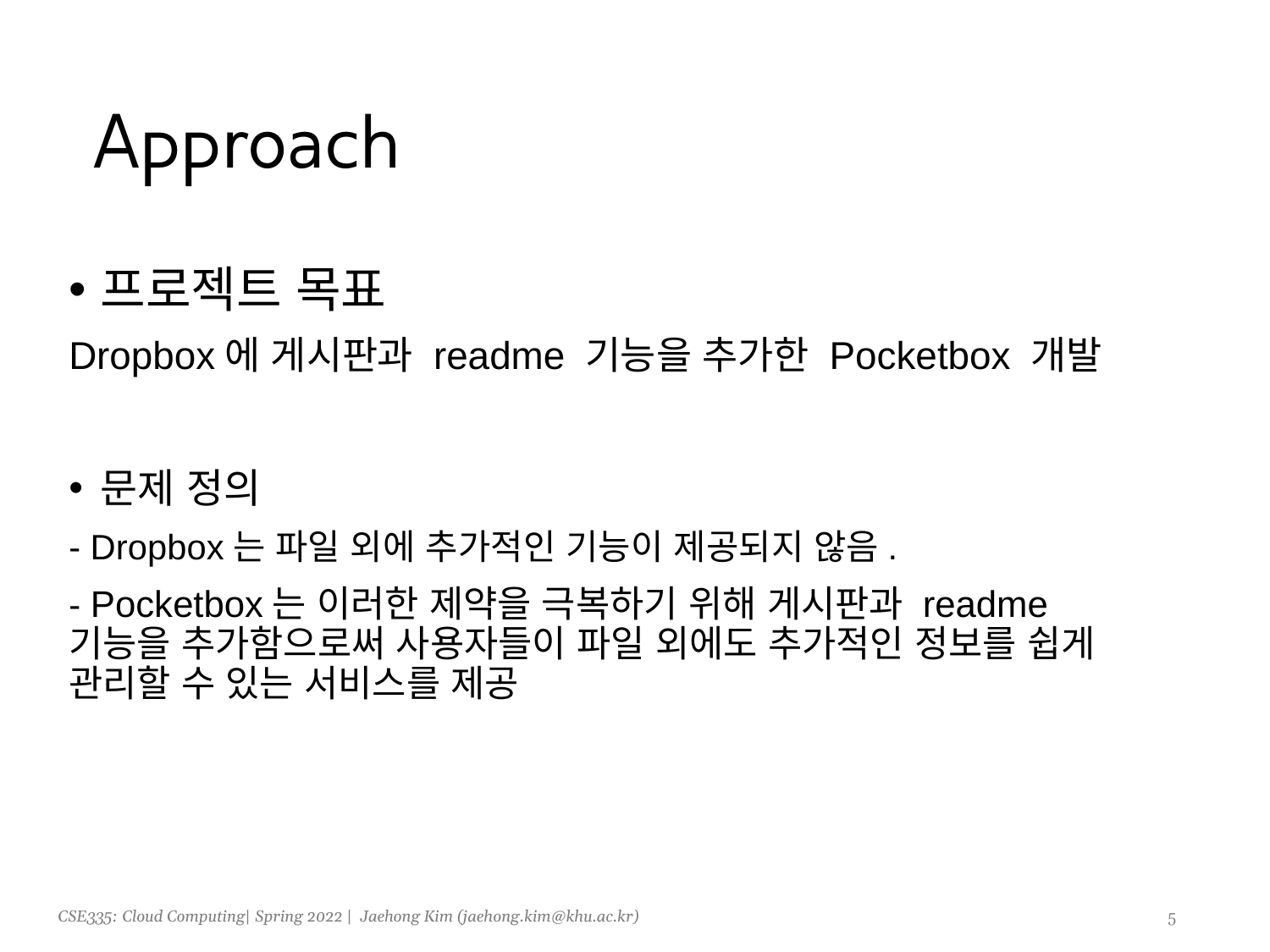

# Approach
프로젝트 목표
Dropbox에 게시판과 readme 기능을 추가한 Pocketbox 개발

문제 정의
- Dropbox는 파일 외에 추가적인 기능이 제공되지 않음.
- Pocketbox는 이러한 제약을 극복하기 위해 게시판과 readme 기능을 추가함으로써 사용자들이 파일 외에도 추가적인 정보를 쉽게 관리할 수 있는 서비스를 제공
5